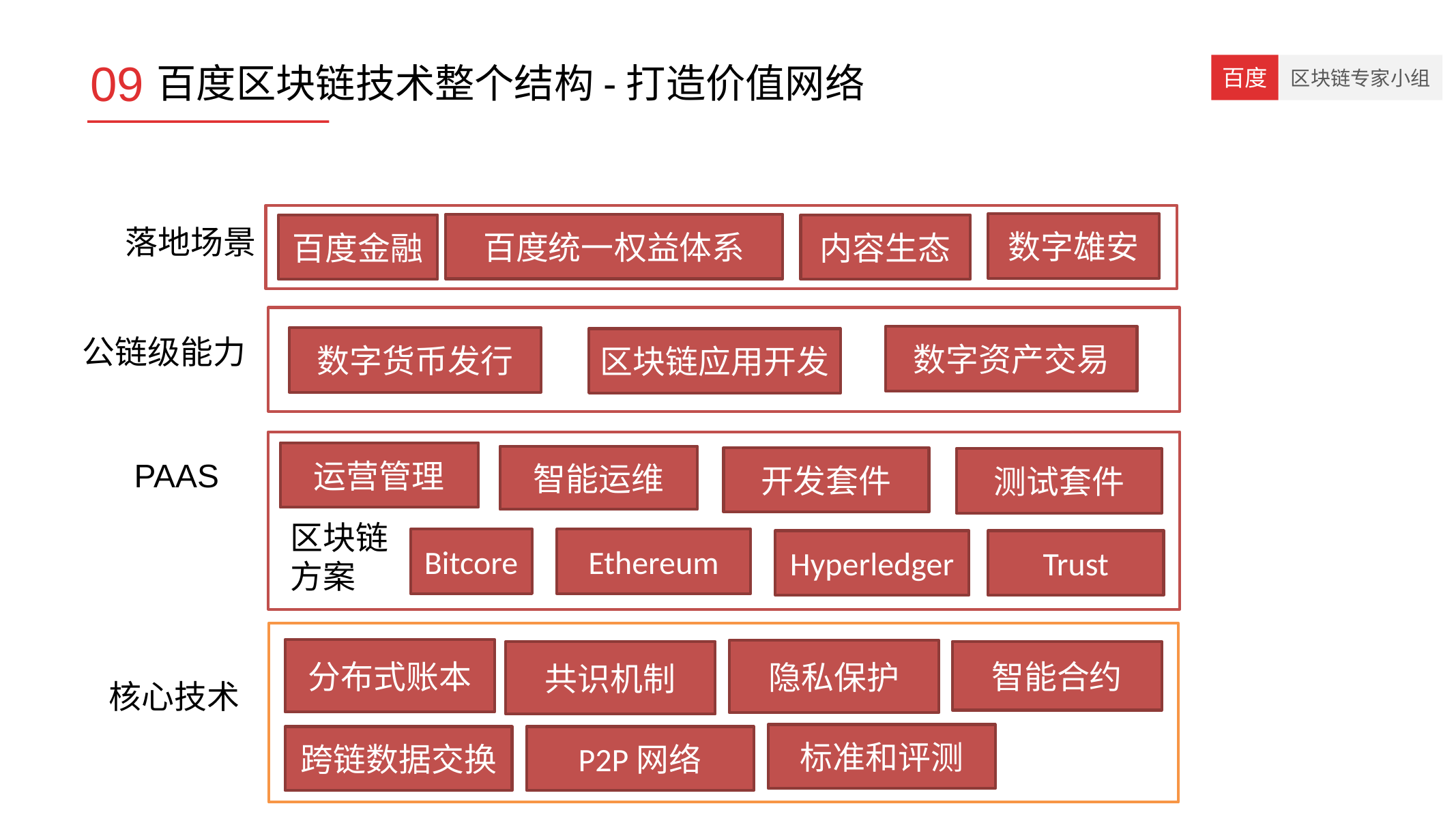

09
# 百度区块链技术整个结构-打造价值网络

数字雄安
百度统一权益体系
百度金融
内容生态
落地场景

公链级能力
数字资产交易
数字货币发行
区块链应用开发

运营管理
智能运维
开发套件
测试套件
PAAS
区块链方案
Bitcore
Ethereum
Hyperledger
Trust

分布式账本
隐私保护
共识机制
智能合约
核心技术
标准和评测
跨链数据交换
P2P网络